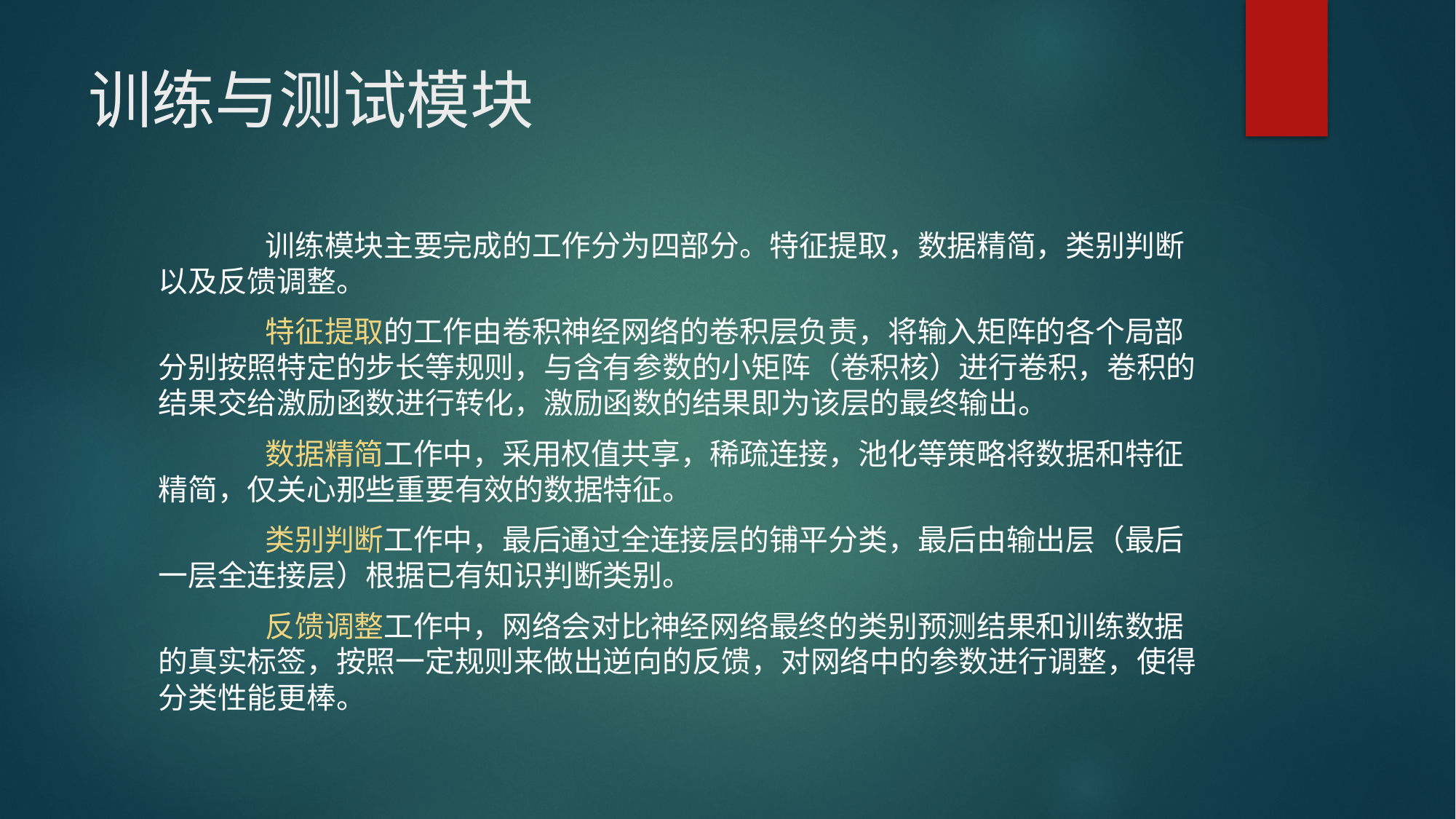

# 训练与测试模块
	训练模块主要完成的工作分为四部分。特征提取，数据精简，类别判断以及反馈调整。
	特征提取的工作由卷积神经网络的卷积层负责，将输入矩阵的各个局部分别按照特定的步长等规则，与含有参数的小矩阵（卷积核）进行卷积，卷积的结果交给激励函数进行转化，激励函数的结果即为该层的最终输出。
	数据精简工作中，采用权值共享，稀疏连接，池化等策略将数据和特征精简，仅关心那些重要有效的数据特征。
	类别判断工作中，最后通过全连接层的铺平分类，最后由输出层（最后一层全连接层）根据已有知识判断类别。
	反馈调整工作中，网络会对比神经网络最终的类别预测结果和训练数据的真实标签，按照一定规则来做出逆向的反馈，对网络中的参数进行调整，使得分类性能更棒。